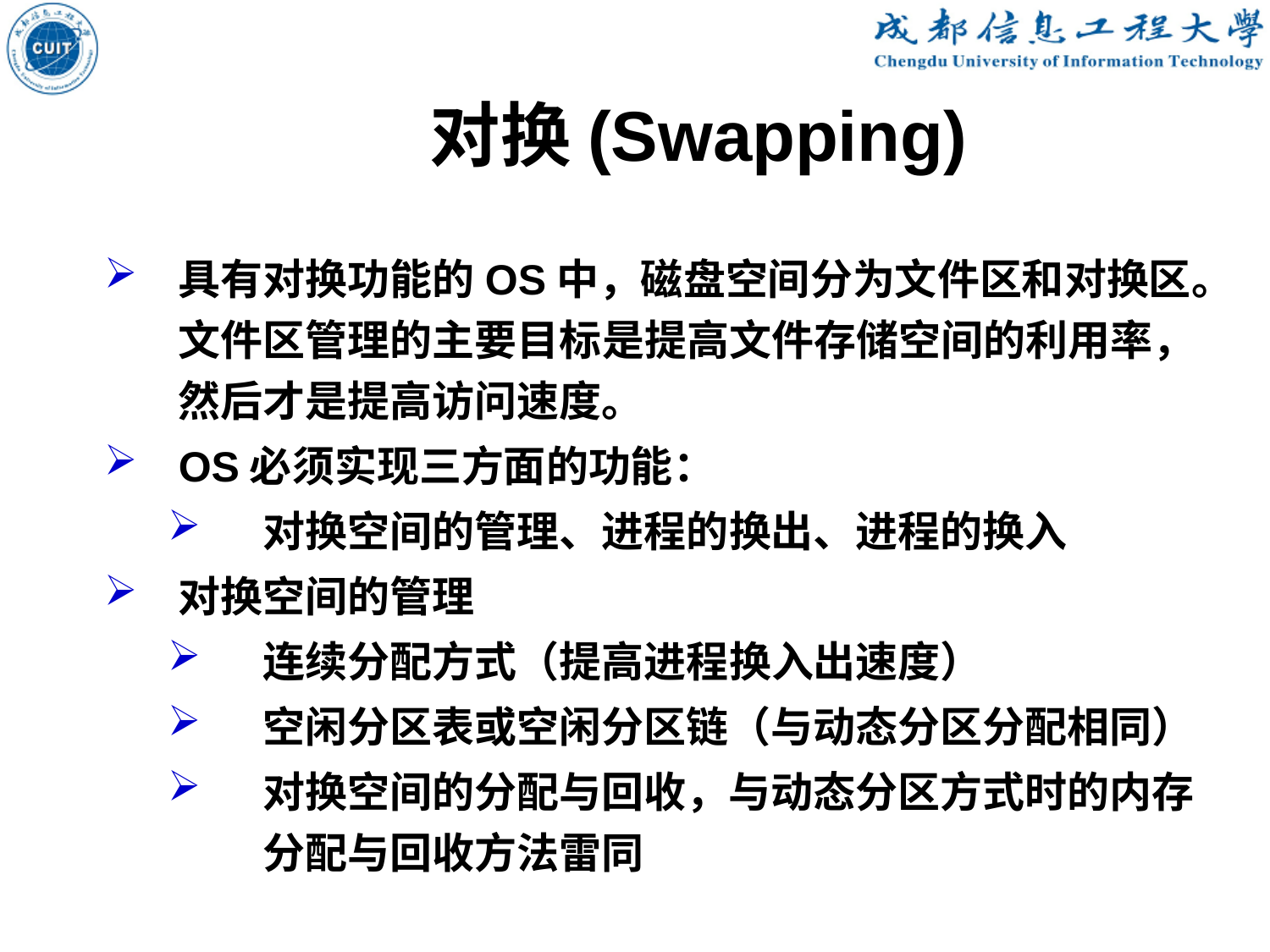

对换(Swapping)
具有对换功能的OS中，磁盘空间分为文件区和对换区。文件区管理的主要目标是提高文件存储空间的利用率，然后才是提高访问速度。
OS必须实现三方面的功能：
对换空间的管理、进程的换出、进程的换入
对换空间的管理
连续分配方式（提高进程换入出速度）
空闲分区表或空闲分区链（与动态分区分配相同）
对换空间的分配与回收，与动态分区方式时的内存分配与回收方法雷同